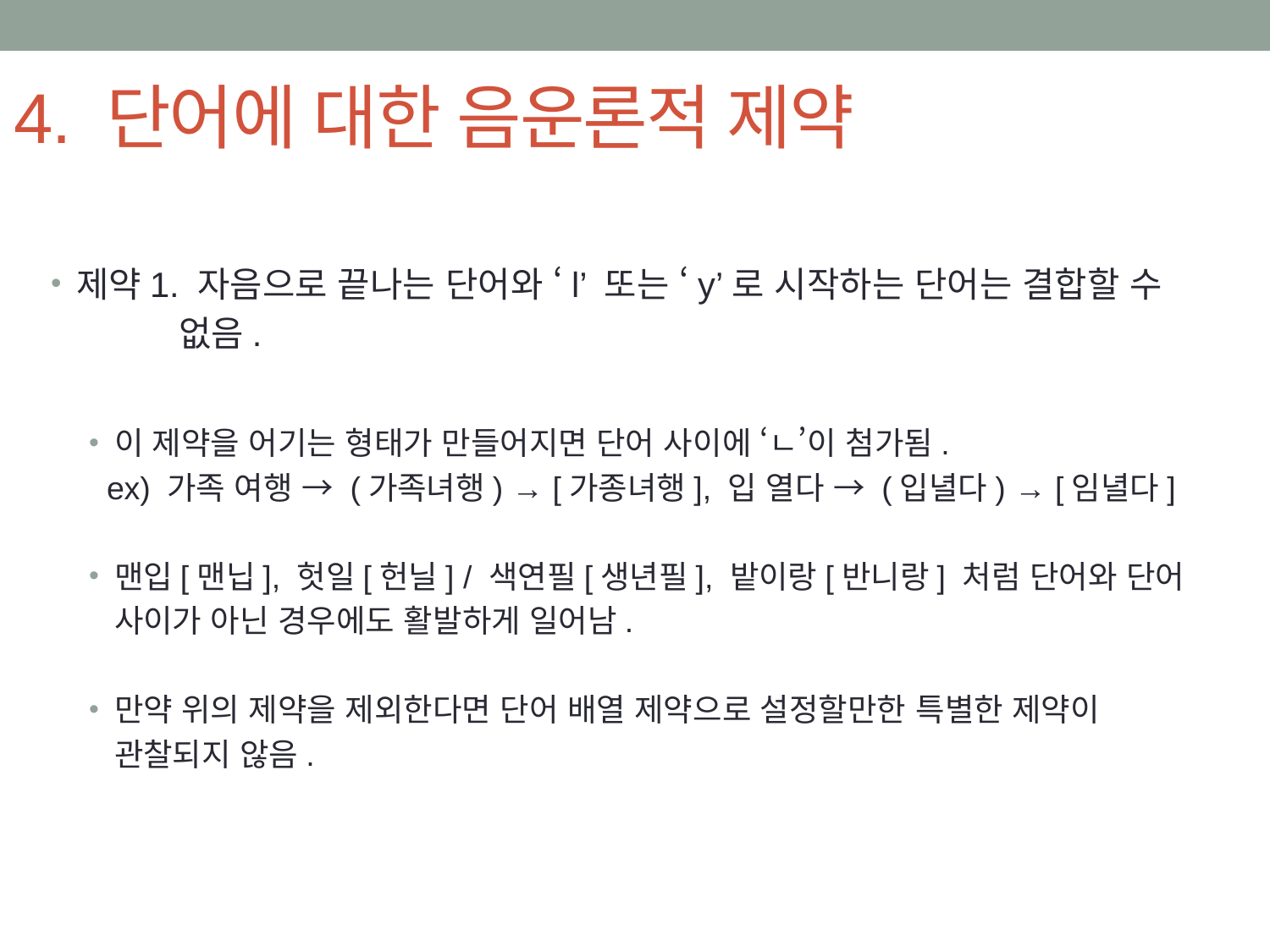

# 4. 단어에 대한 음운론적 제약

제약1. 자음으로 끝나는 단어와 ‘l’ 또는 ‘y’로 시작하는 단어는 결합할 수
            없음.

이 제약을 어기는 형태가 만들어지면 단어 사이에 ‘ㄴ’이 첨가됨.
  ex) 가족 여행 → (가족녀행) → [가종녀행], 입 열다 → (입녈다) → [임녈다]

맨입[맨닙], 헛일[헌닐] / 색연필[생년필], 밭이랑[반니랑] 처럼 단어와 단어
  사이가 아닌 경우에도 활발하게 일어남.

만약 위의 제약을 제외한다면 단어 배열 제약으로 설정할만한 특별한 제약이
  관찰되지 않음.